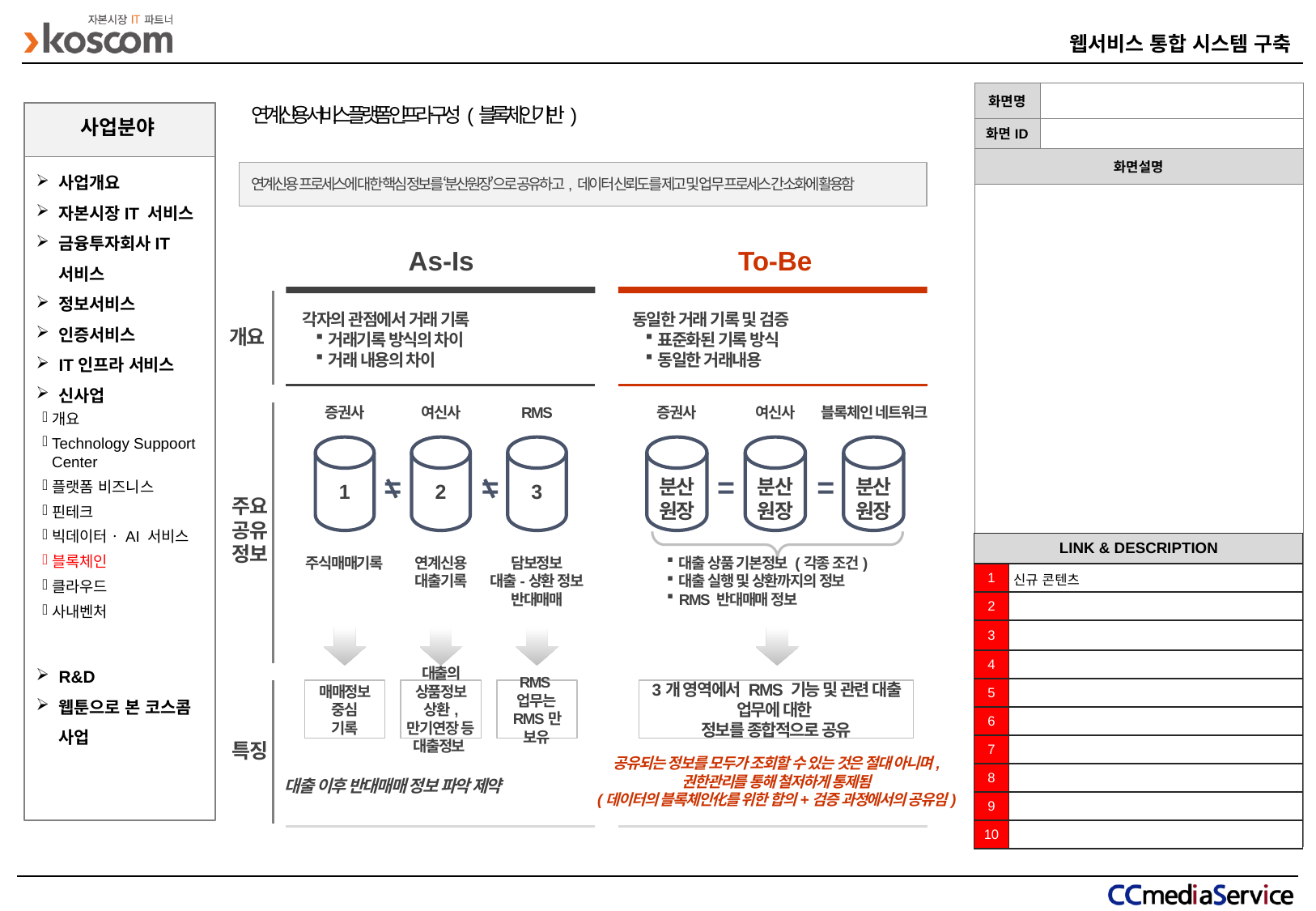

연계신용 서비스 플랫폼 인프라 구성(블록체인 기반)
사업분야
사업개요
자본시장IT 서비스
금융투자회사IT 서비스
정보서비스
인증서비스
IT인프라 서비스
신사업
연계신용 프로세스에 대한 핵심 정보를 ‘분산원장’으로 공유하고, 데이터 신뢰도를 제고 및 업무 프로세스 간소화에 활용함
As-Is
To-Be

동일한 거래 기록 및 검증
표준화된 기록 방식
동일한 거래내용
각자의 관점에서 거래 기록
거래기록 방식의 차이
거래 내용의 차이
개요

증권사
여신사
RMS
증권사
여신사
블록체인 네트워크
1
2
3
분산
원장
분산
원장
분산
원장
=
=
=
=
주요
공유
정보
주식매매기록
연계신용
대출기록
담보정보
대출-상환 정보
반대매매
대출 상품 기본정보 (각종 조건)
대출 실행 및 상환까지의 정보
RMS 반대매매 정보

매매정보 중심
기록
대출의 상품정보 상환, 만기연장 등
대출정보
RMS업무는
RMS만 보유
3개 영역에서 RMS 기능 및 관련 대출 업무에 대한
정보를 종합적으로 공유
특징
공유되는 정보를 모두가 조회할 수 있는 것은 절대 아니며,
권한관리를 통해 철저하게 통제됨
(데이터의 블록체인化를 위한 합의+검증 과정에서의 공유임)
대출 이후 반대매매 정보 파악 제약
개요
Technology Suppoort Center
플랫폼 비즈니스
핀테크
빅데이터ㆍAI 서비스
블록체인
클라우드
사내벤처
| LINK & DESCRIPTION |  |
| --- | --- |
| 1 | 신규 콘텐츠 |
| 2 |  |
| 3 |  |
| 4 |  |
| 5 |  |
| 6 |  |
| 7 |  |
| 8 |  |
| 9 |  |
| 10 |  |
R&D
웹툰으로 본 코스콤 사업